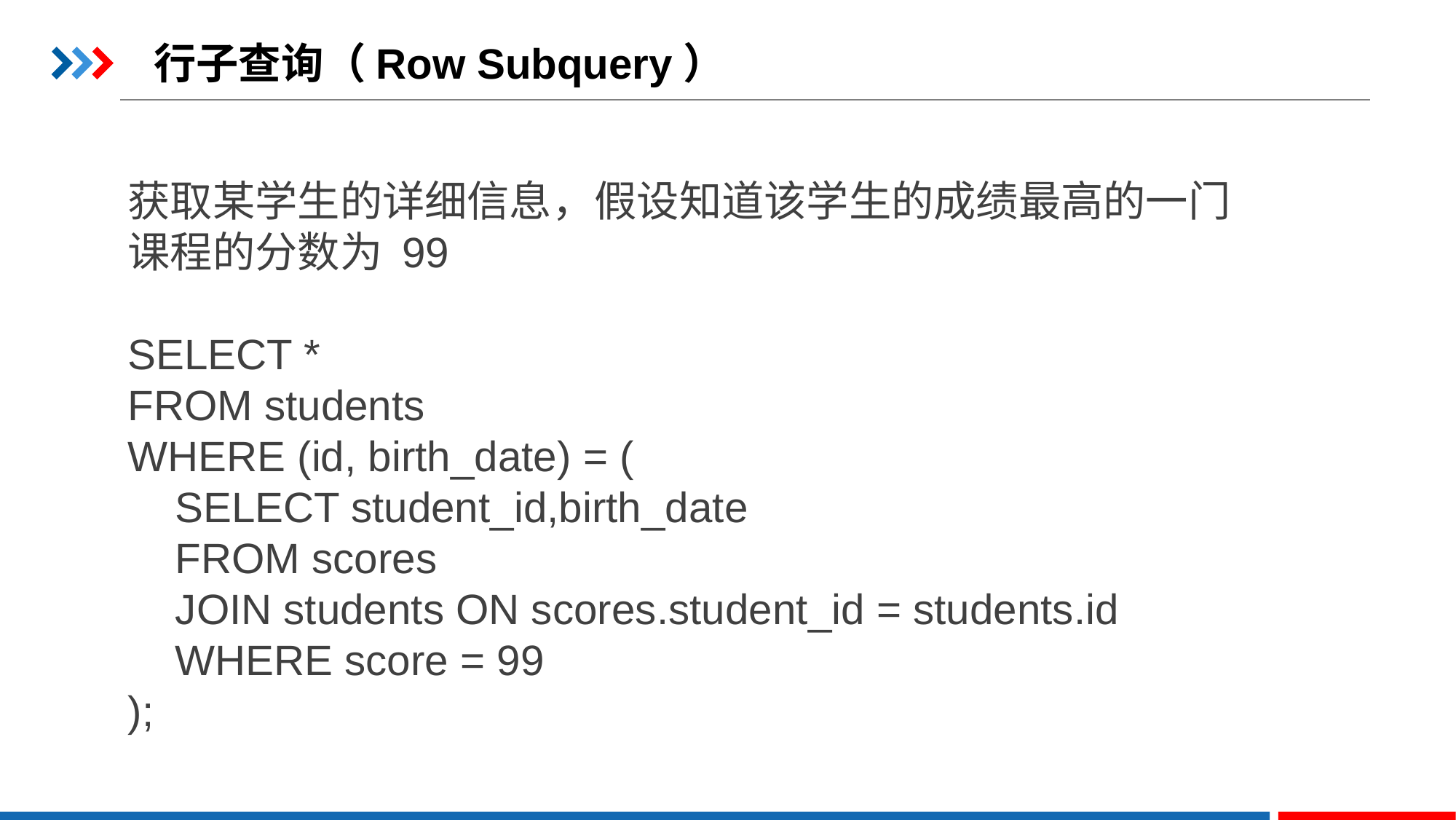

行子查询（Row Subquery）
获取某学生的详细信息，假设知道该学生的成绩最高的一门课程的分数为 99

SELECT *
FROM students
WHERE (id, birth_date) = (
    SELECT student_id,birth_date
    FROM scores
    JOIN students ON scores.student_id = students.id
    WHERE score = 99
);